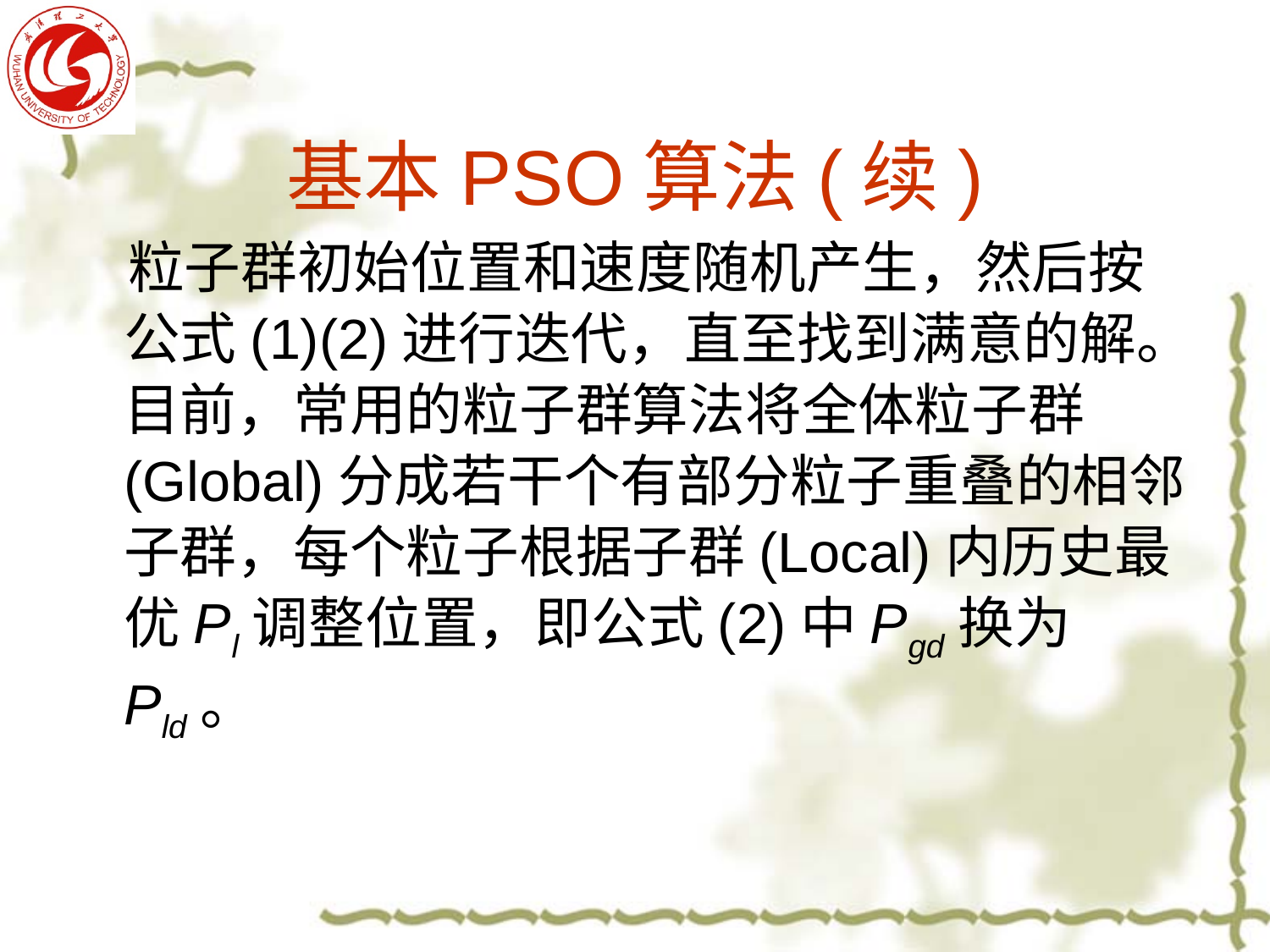

# 基本PSO算法(续)
   粒子群初始位置和速度随机产生，然后按公式(1)(2)进行迭代，直至找到满意的解。目前，常用的粒子群算法将全体粒子群(Global)分成若干个有部分粒子重叠的相邻子群，每个粒子根据子群(Local)内历史最优Pl调整位置，即公式(2)中Pgd换为Pld。